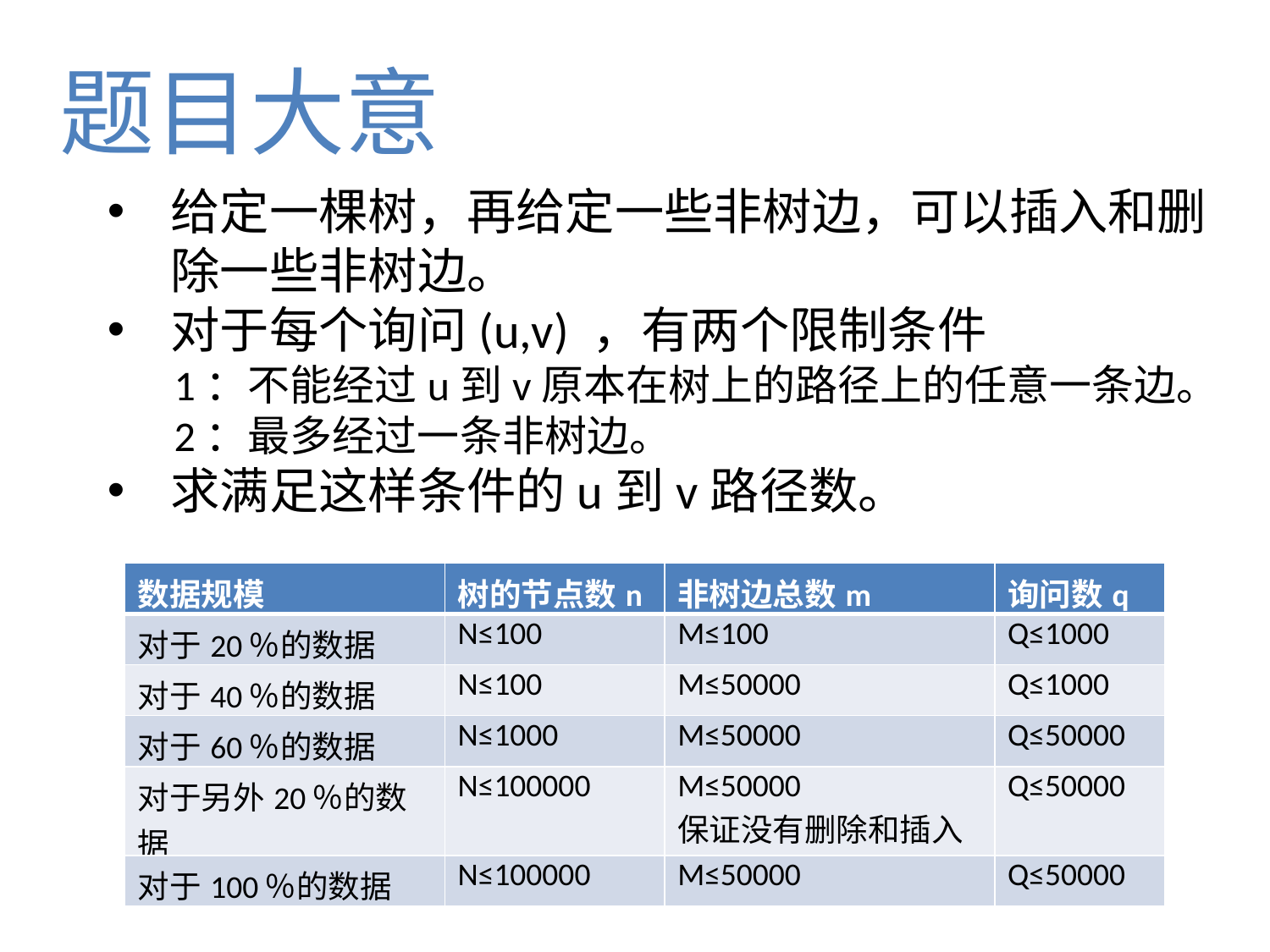

题目大意
给定一棵树，再给定一些非树边，可以插入和删除一些非树边。
对于每个询问(u,v) ，有两个限制条件
       1：不能经过u到v原本在树上的路径上的任意一条边。
       2：最多经过一条非树边。
求满足这样条件的u到v路径数。
| 数据规模 | 树的节点数n | 非树边总数m | 询问数q |
| --- | --- | --- | --- |
| 对于20％的数据 | N≤100 | M≤100 | Q≤1000 |
| 对于40％的数据 | N≤100 | M≤50000 | Q≤1000 |
| 对于60％的数据 | N≤1000 | M≤50000 | Q≤50000 |
| 对于另外20％的数据 | N≤100000 | M≤50000 保证没有删除和插入 | Q≤50000 |
| 对于100％的数据 | N≤100000 | M≤50000 | Q≤50000 |